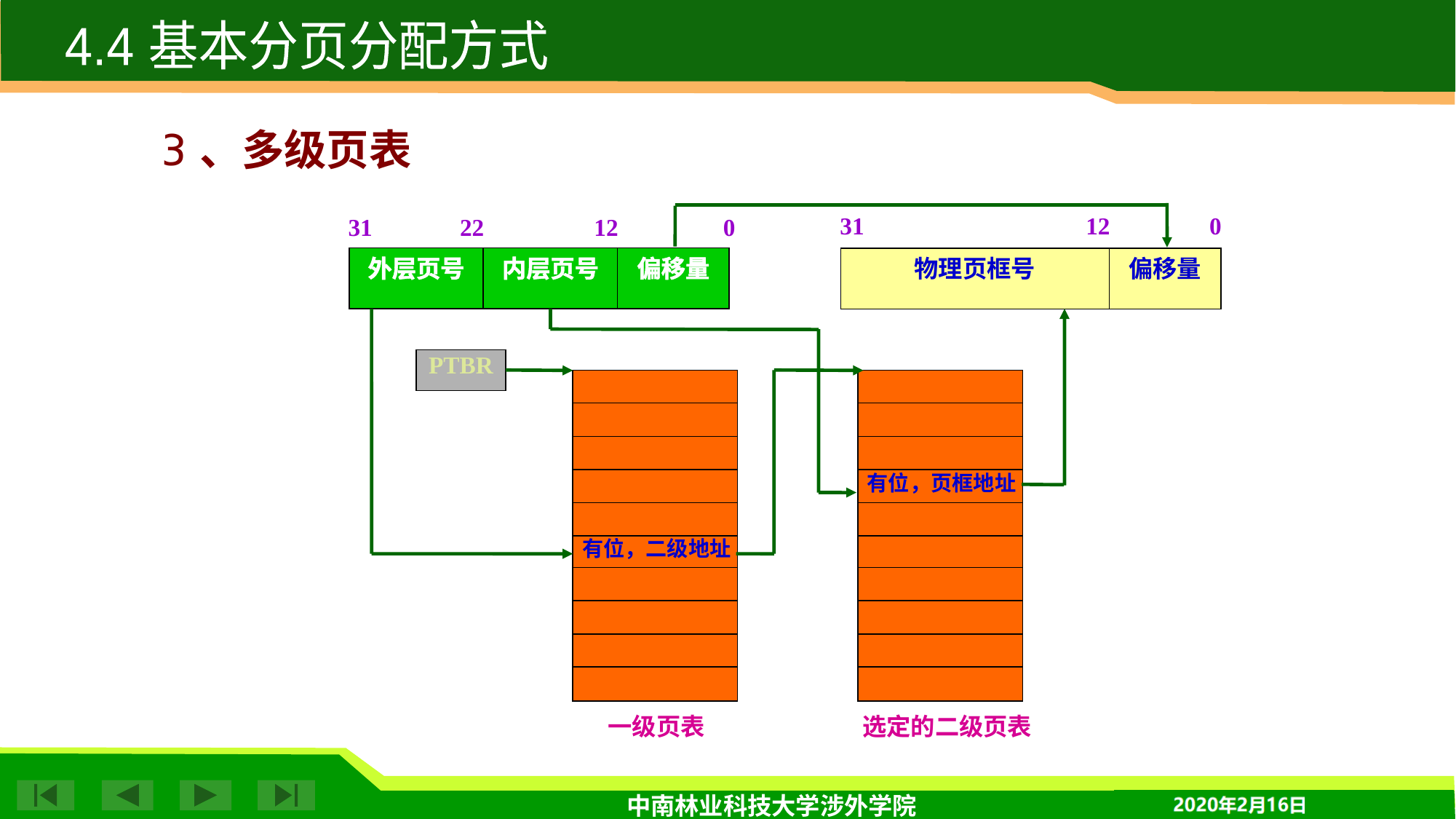

4.4 基本分页分配方式
3、多级页表

31
12
0

31
22
12
0
外层页号
内层页号
偏移量
物理页框号
偏移量

PTBR

有位，页框地址

有位，二级地址

一级页表
选定的二级页表